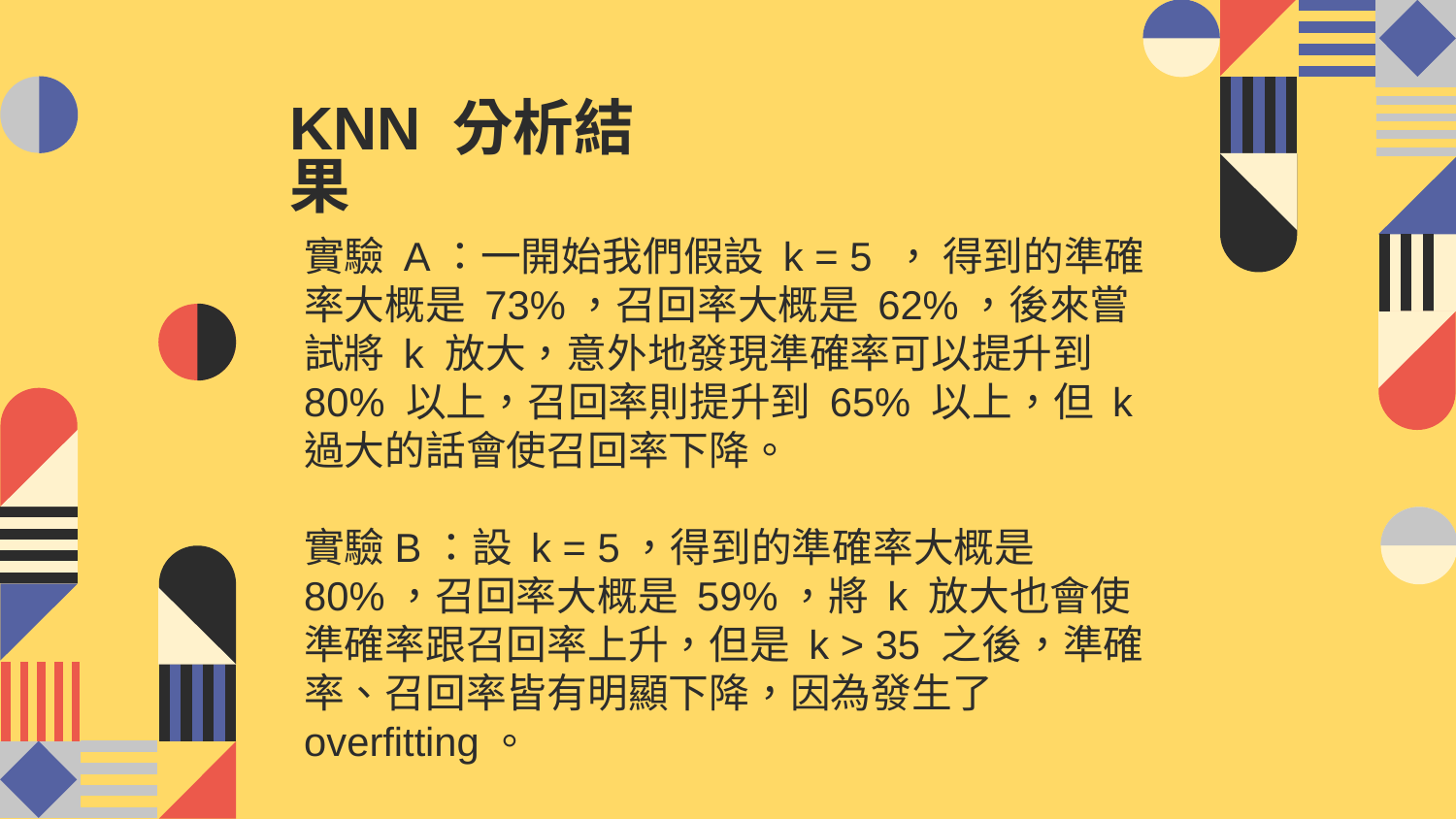

KNN 分析結果
實驗 A：一開始我們假設 k = 5 ， 得到的準確率大概是 73%，召回率大概是 62%，後來嘗試將 k 放大，意外地發現準確率可以提升到 80% 以上，召回率則提升到 65% 以上，但 k 過大的話會使召回率下降。

實驗B：設 k = 5，得到的準確率大概是 80%，召回率大概是 59%，將 k 放大也會使準確率跟召回率上升，但是 k > 35 之後，準確率、召回率皆有明顯下降，因為發生了 overfitting。